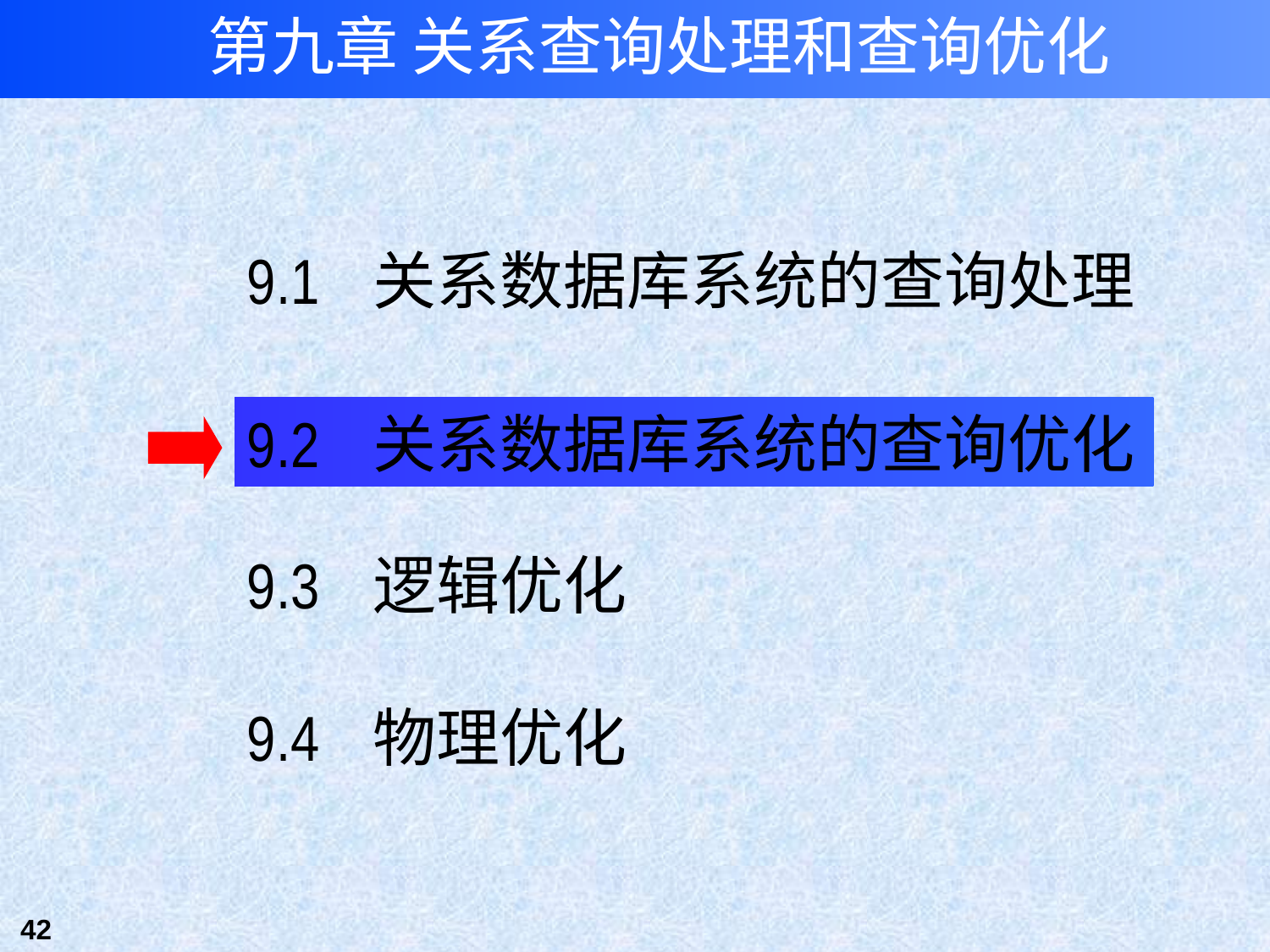

第九章 关系查询处理和查询优化
9.1 关系数据库系统的查询处理

9.3 逻辑优化

9.4 物理优化
9.2 关系数据库系统的查询优化